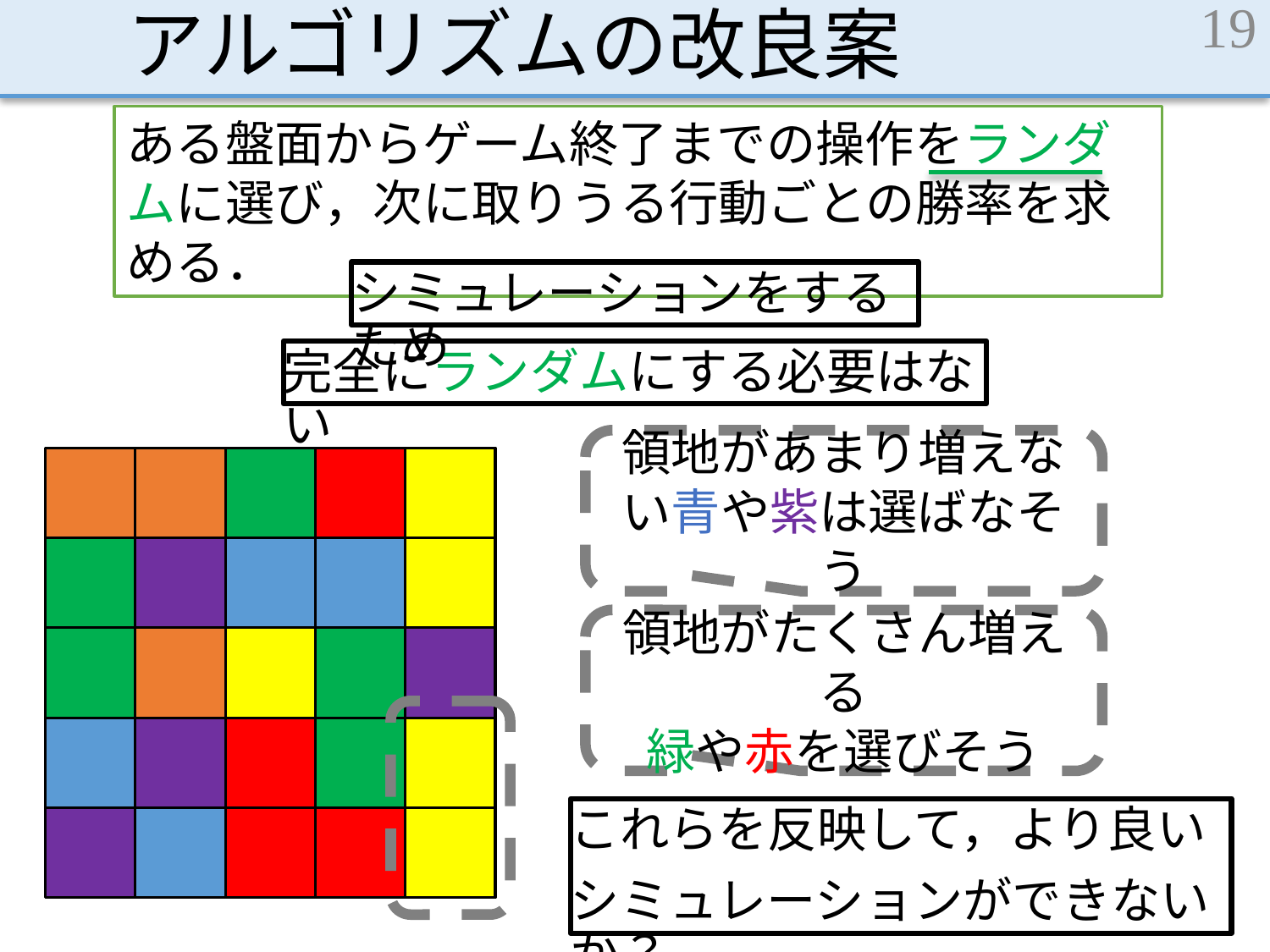

# アルゴリズムの改良案
19
ある盤面からゲーム終了までの操作をランダムに選び，次に取りうる行動ごとの勝率を求める．
シミュレーションをするため
完全にランダムにする必要はない
領地があまり増えない青や紫は選ばなそう

領地がたくさん増える
緑や赤を選びそう

これらを反映して，より良い
シミュレーションができないか？